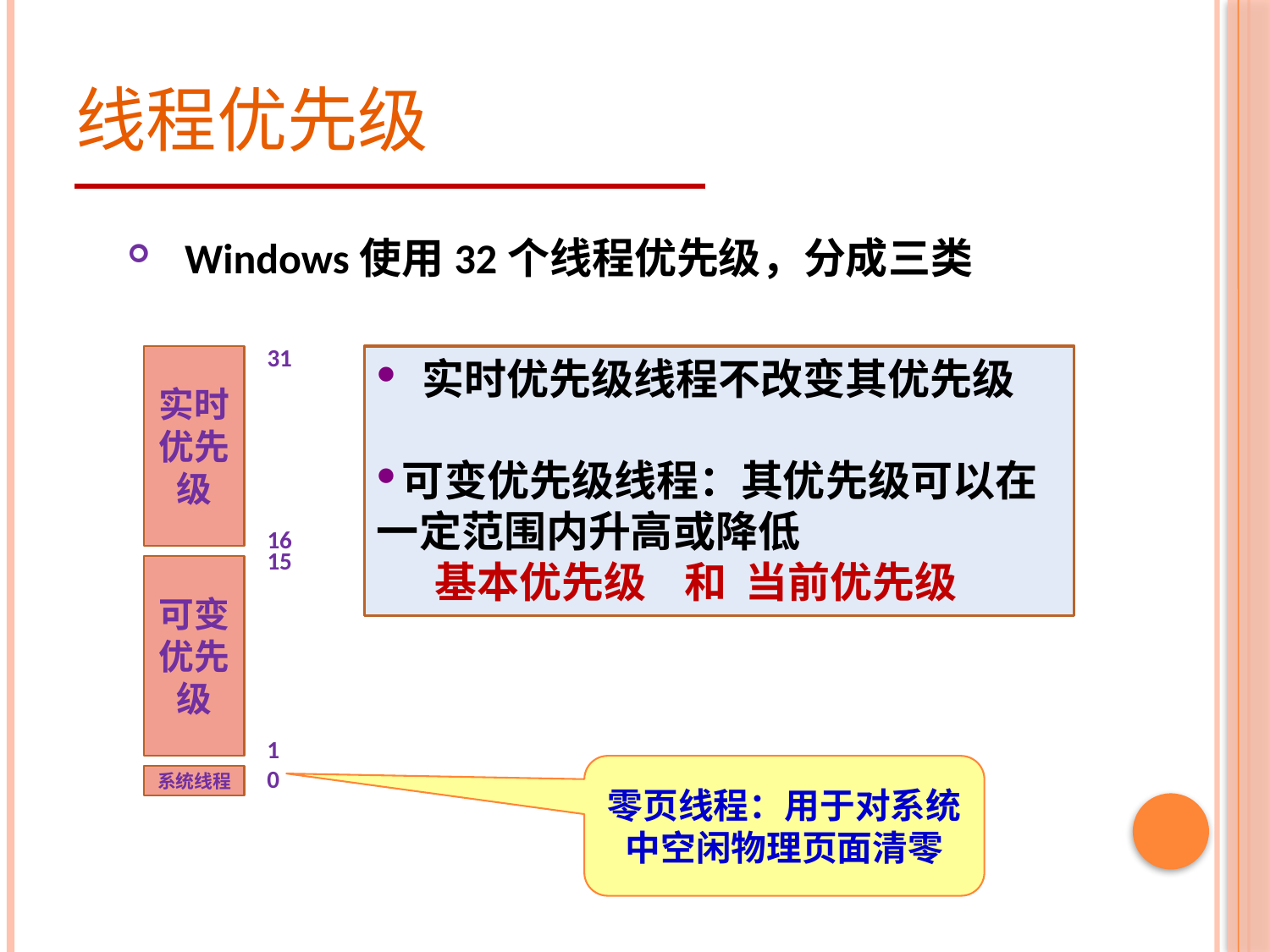

# 线程优先级
  Windows使用32个线程优先级，分成三类
31
实时优先级
16
15
可变优先级
1
0
系统线程
 实时优先级线程不改变其优先级

可变优先级线程：其优先级可以在一定范围内升高或降低
     基本优先级    和  当前优先级
零页线程：用于对系统中空闲物理页面清零